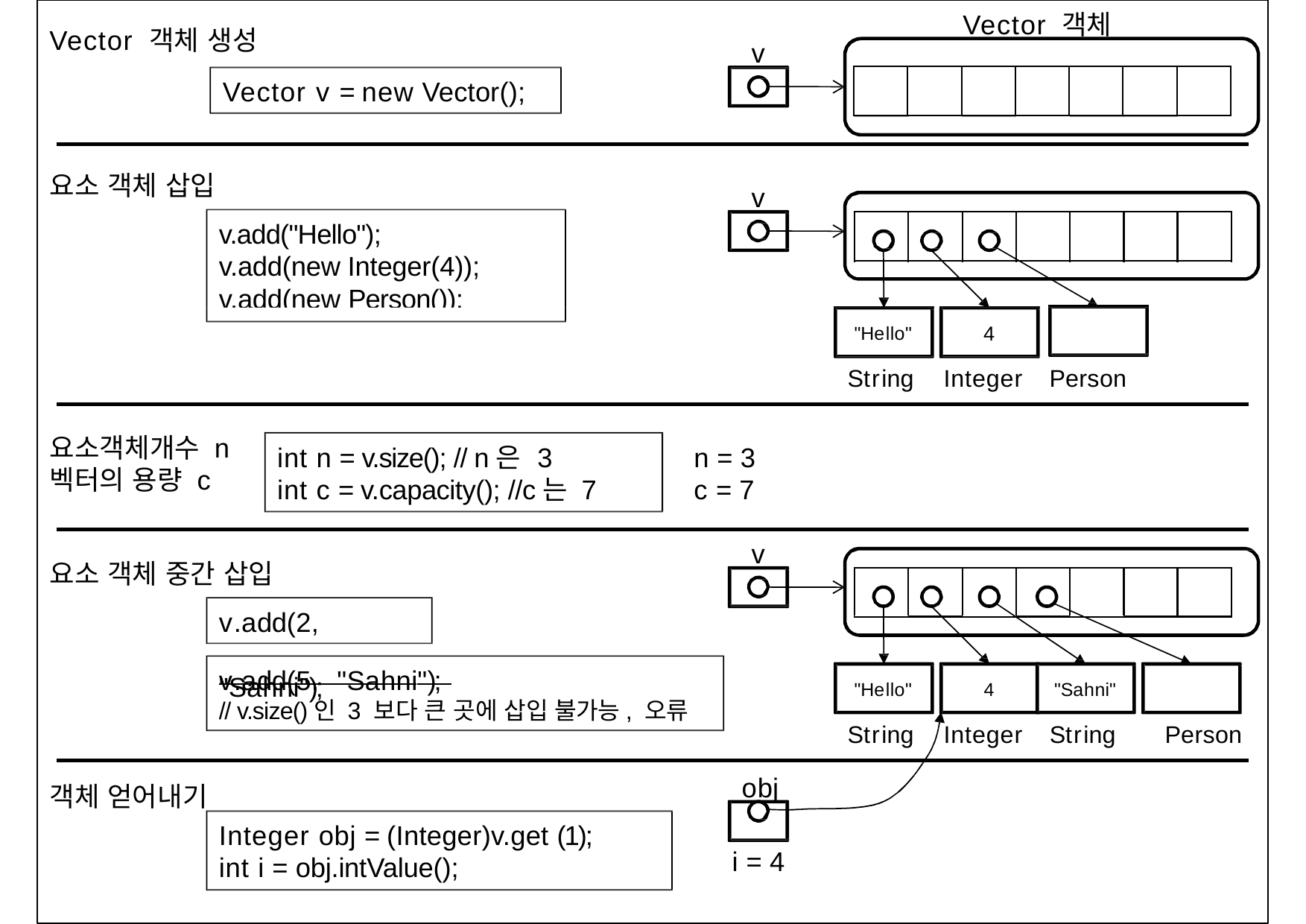

Vector 객체
Vector 객체 생성
Vector v = new Vector();
v

|  |  |  |  |  |  |  |
| --- | --- | --- | --- | --- | --- | --- |

요소 객체 삽입
v.add("Hello");  v.add(new Integer(4));  v.add(new Person());
v

4
"Hello"
String
Integer
Person

요소객체개수 n  벡터의 용량 c

int n = v.size(); // n은 3
int c = v.capacity(); //c는 7
n = 3
c = 7

v

요소 객체 중간 삽입
v.add(2,	"Sahni");

v.add(5,	"Sahni");

"Hello"
4
"Sahni"

// v.size()인 3 보다 큰 곳에 삽입 불가능, 오류

String
Integer
String
Person

obj
객체 얻어내기
Integer obj = (Integer)v.get (1);  int i = obj.intValue();

i = 4